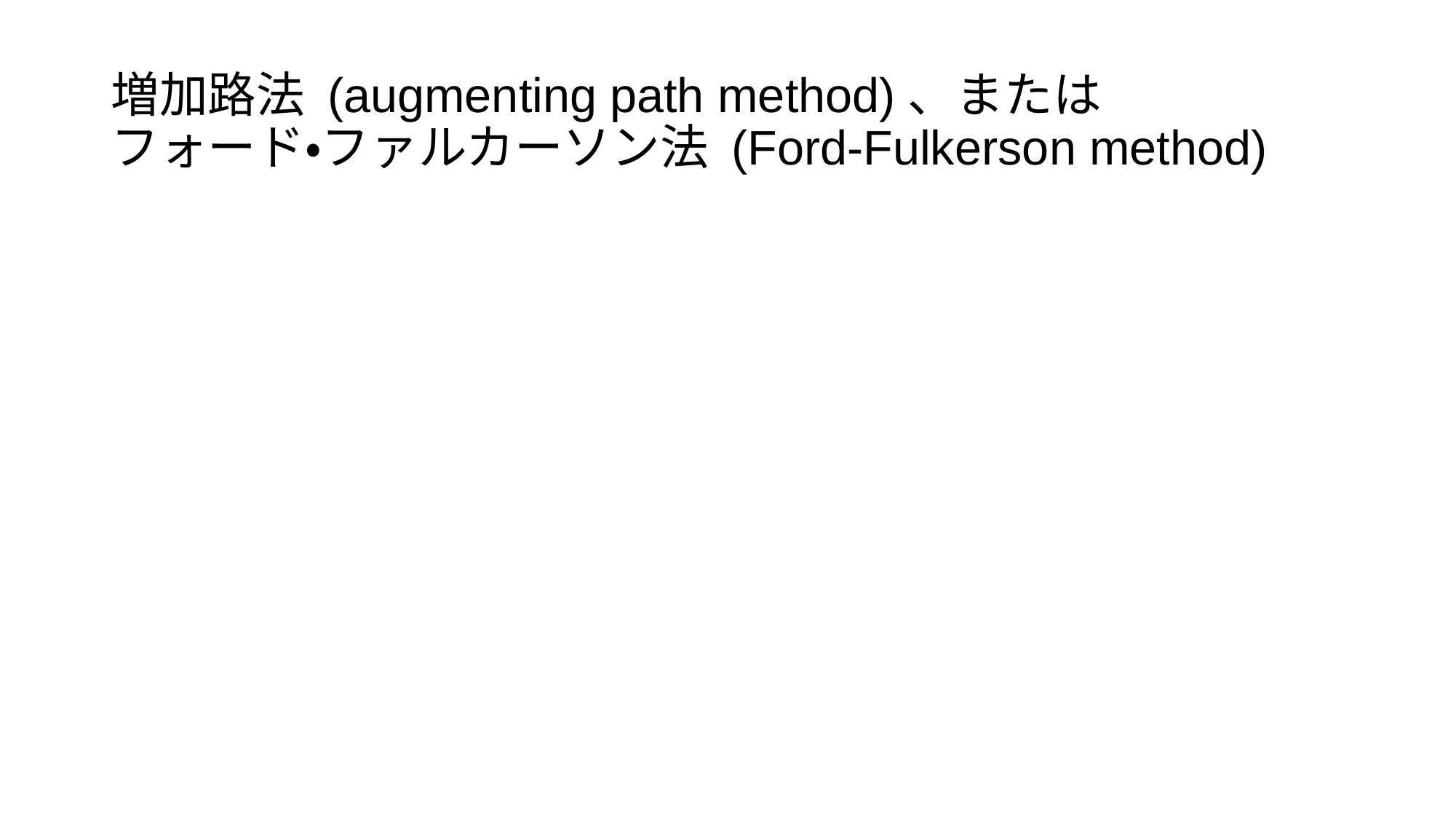

# 増加路法 (augmenting path method)、または フォード・ファルカーソン法 (Ford-Fulkerson method)